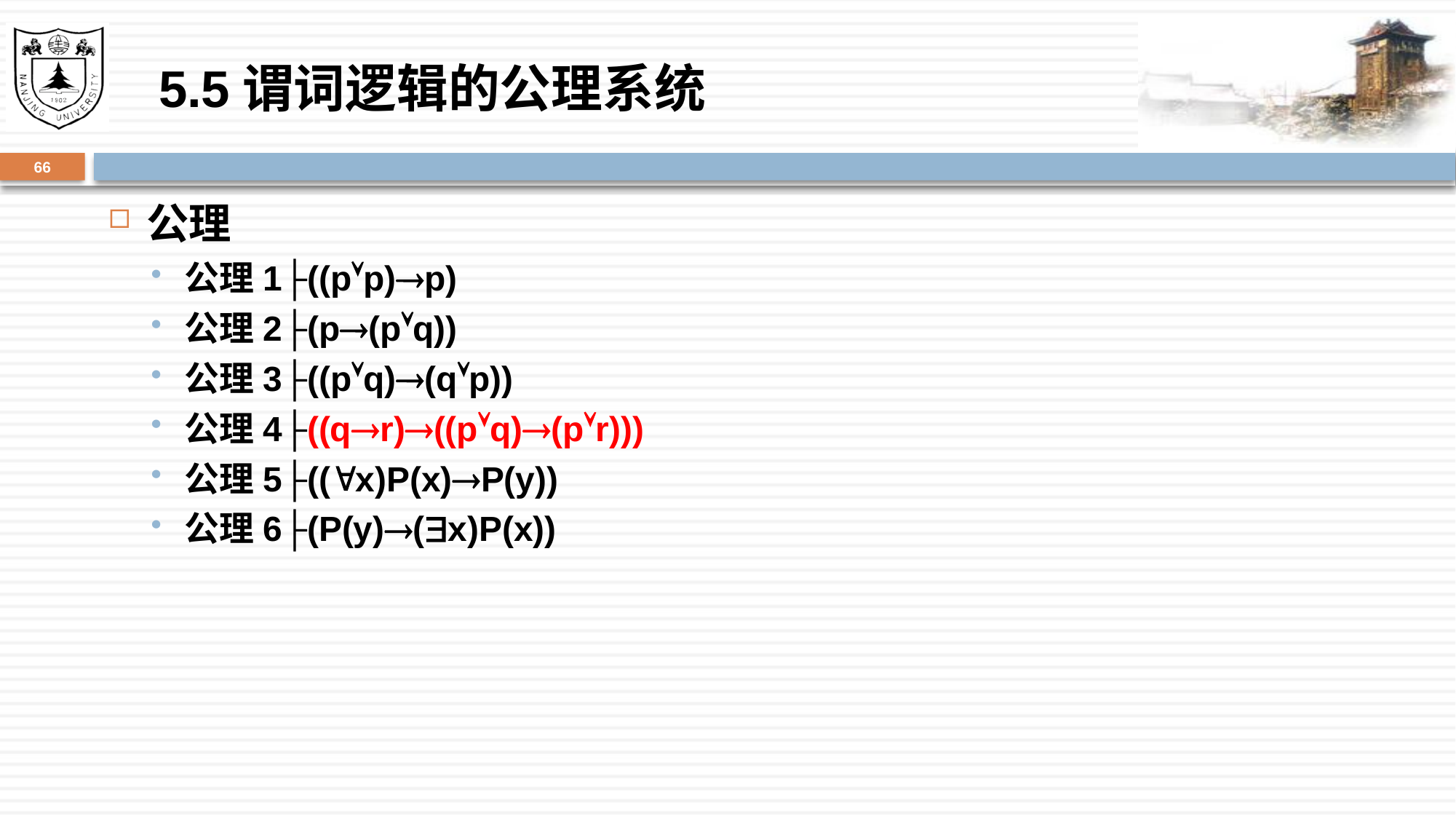

# 5.5谓词逻辑的公理系统
66
公理
公理1├((p∨p)→p)
公理2├(p→(p∨q))
公理3├((p∨q)→(q∨p))
公理4├((q→r)→((p∨q)→(p∨r)))
公理5├((∀x)P(x)→P(y))
公理6├(P(y)→(∃x)P(x))